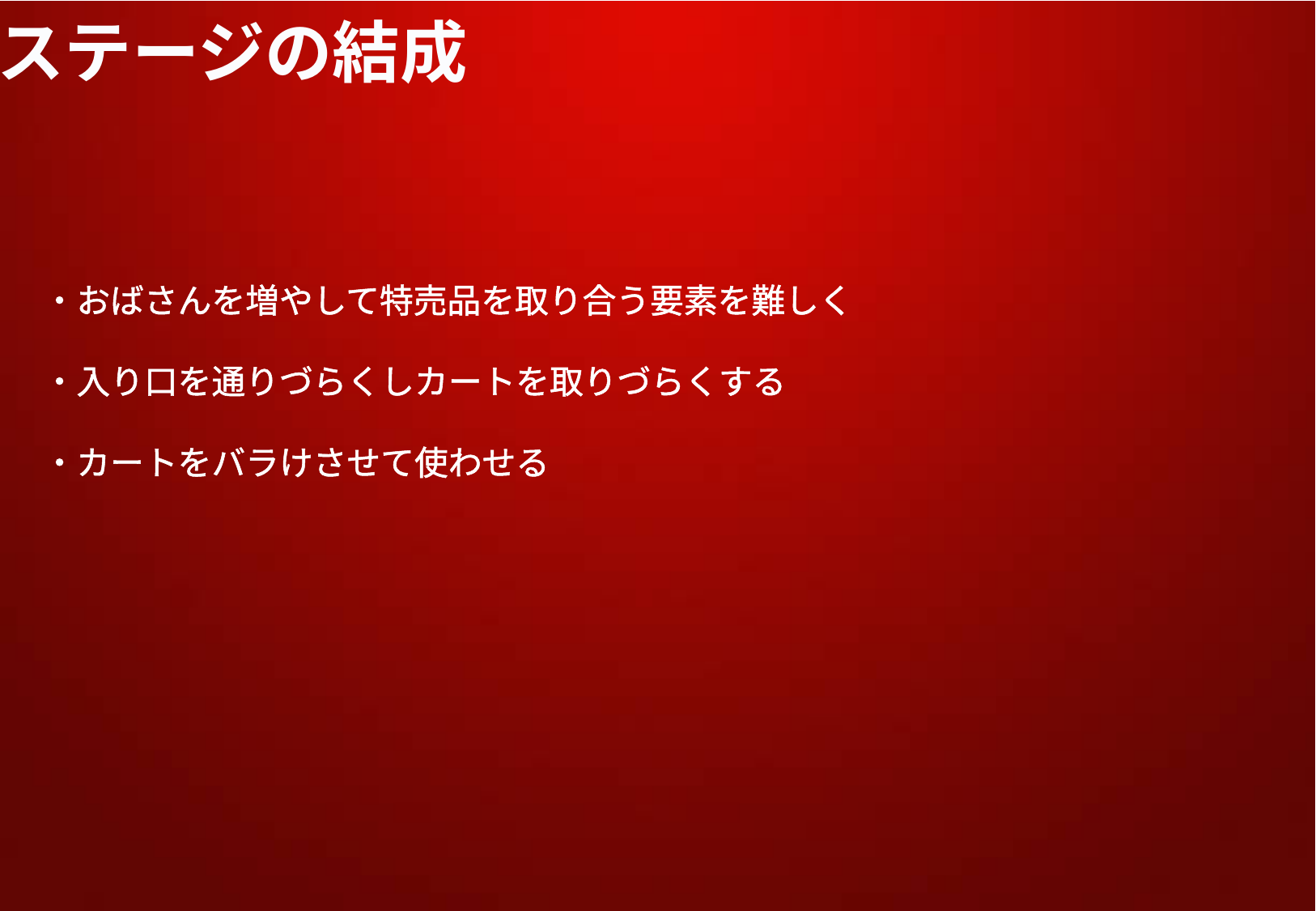

ステージの結成
・おばさんを増やして特売品を取り合う要素を難しく

・入り口を通りづらくしカートを取りづらくする

・カートをバラけさせて使わせる